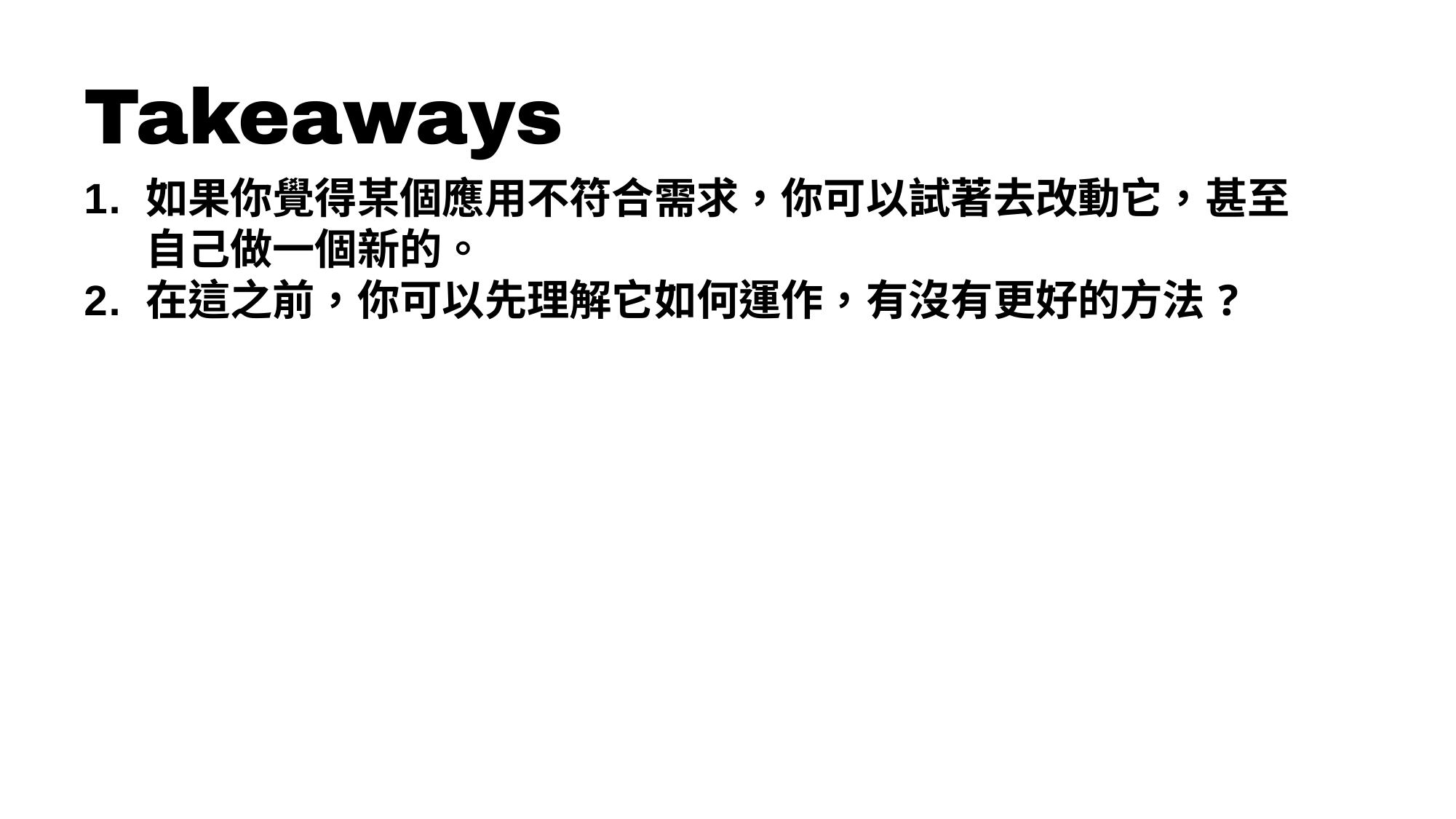

# Takeaways
如果你覺得某個應用不符合需求，你可以試著去改動它，甚至自己做一個新的。
在這之前，你可以先理解它如何運作，有沒有更好的方法?